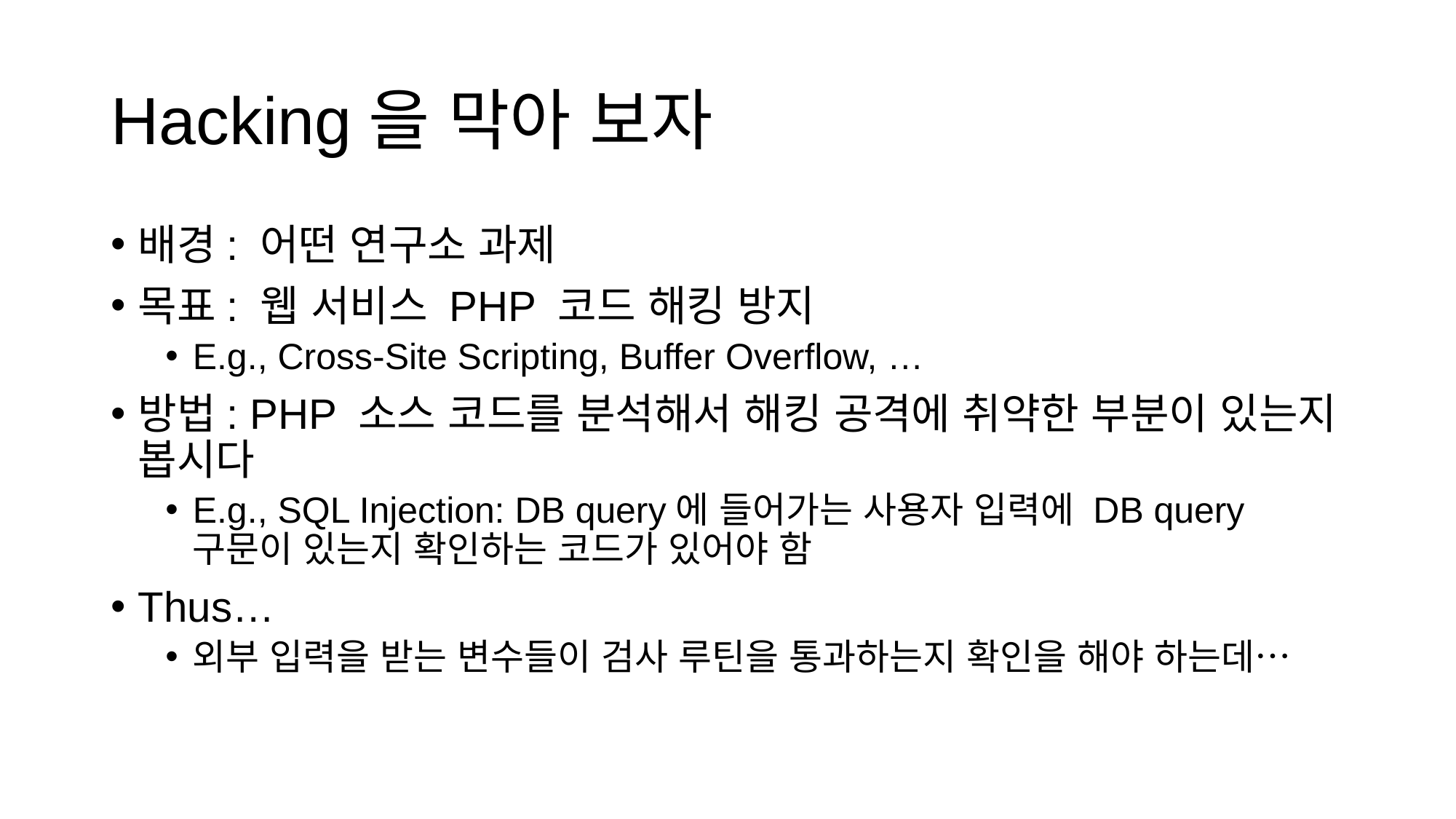

# Hacking을 막아 보자
배경: 어떤 연구소 과제
목표: 웹 서비스 PHP 코드 해킹 방지
E.g., Cross-Site Scripting, Buffer Overflow, …
방법: PHP 소스 코드를 분석해서 해킹 공격에 취약한 부분이 있는지 봅시다
E.g., SQL Injection: DB query에 들어가는 사용자 입력에 DB query 구문이 있는지 확인하는 코드가 있어야 함
Thus…
외부 입력을 받는 변수들이 검사 루틴을 통과하는지 확인을 해야 하는데…